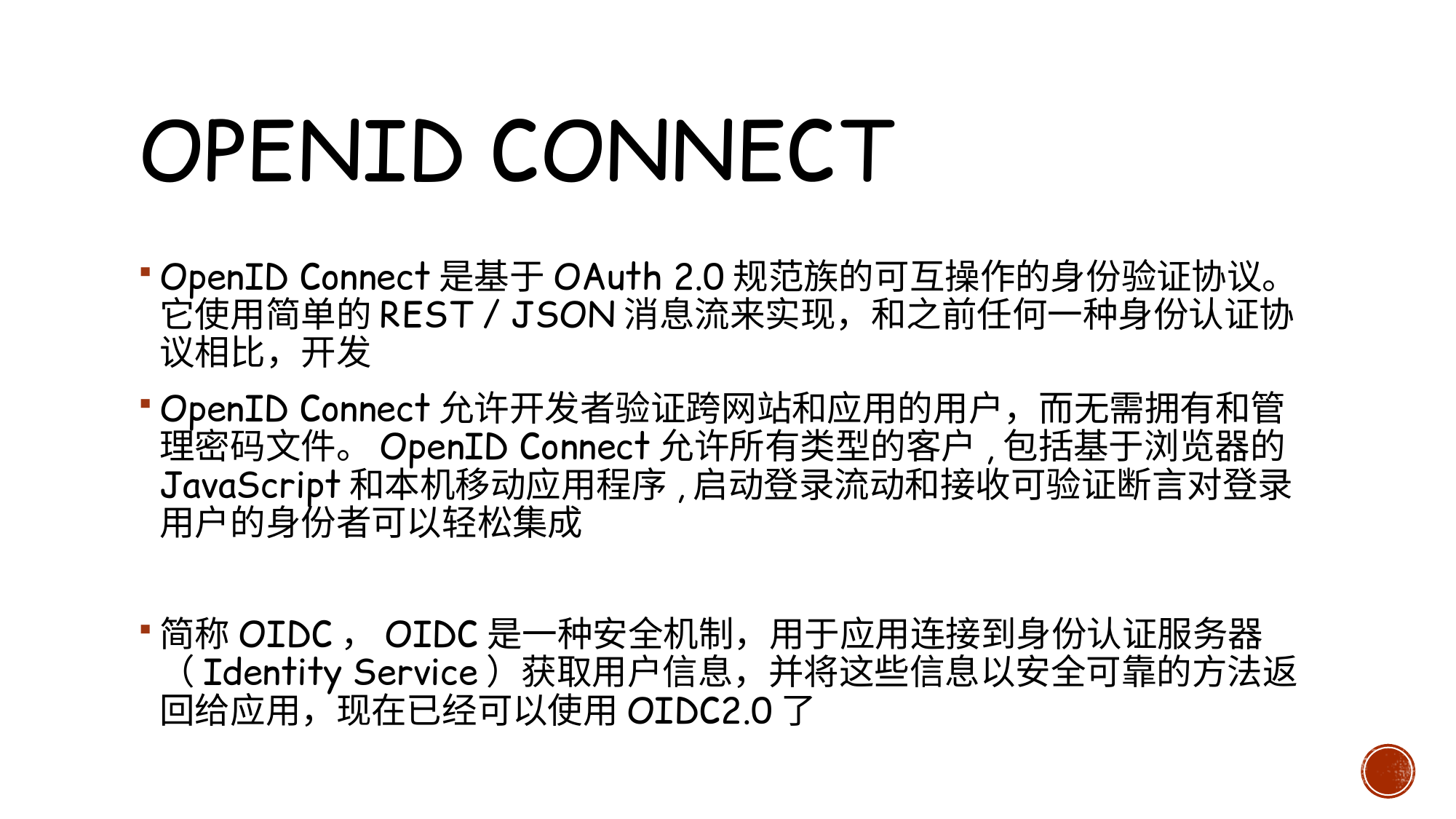

# OpenID connect
OpenID Connect是基于OAuth 2.0规范族的可互操作的身份验证协议。它使用简单的REST / JSON消息流来实现，和之前任何一种身份认证协议相比，开发
OpenID Connect允许开发者验证跨网站和应用的用户，而无需拥有和管理密码文件。OpenID Connect允许所有类型的客户,包括基于浏览器的JavaScript和本机移动应用程序,启动登录流动和接收可验证断言对登录用户的身份者可以轻松集成

简称OIDC，OIDC是一种安全机制，用于应用连接到身份认证服务器（Identity Service）获取用户信息，并将这些信息以安全可靠的方法返回给应用，现在已经可以使用OIDC2.0了